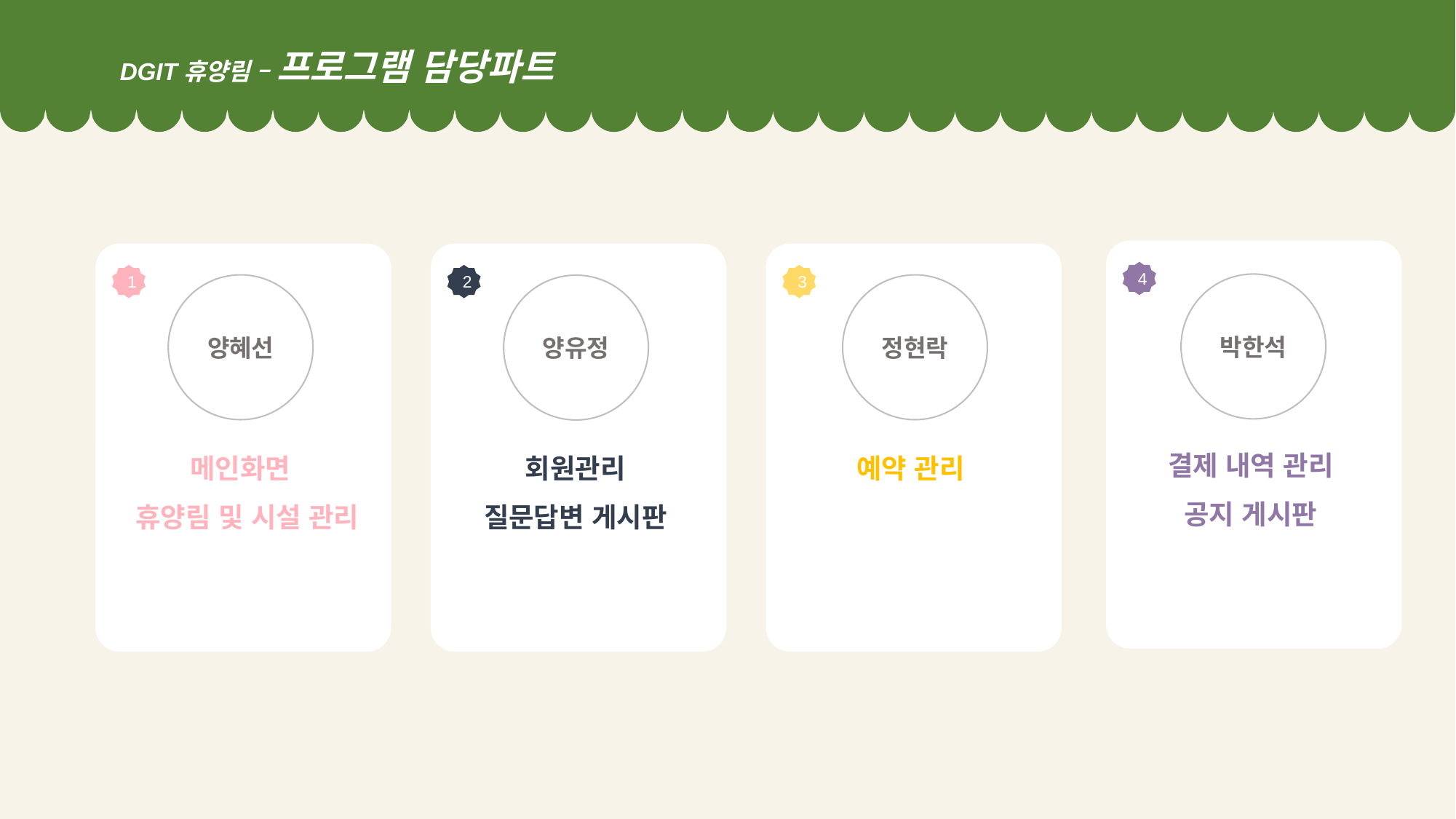

DGIT휴양림 – 프로그램 담당파트

4
1
2
3
박한석
정현락
양혜선
양유정
결제 내역 관리
공지 게시판
메인화면
 휴양림 및 시설 관리
회원관리
질문답변 게시판
예약 관리